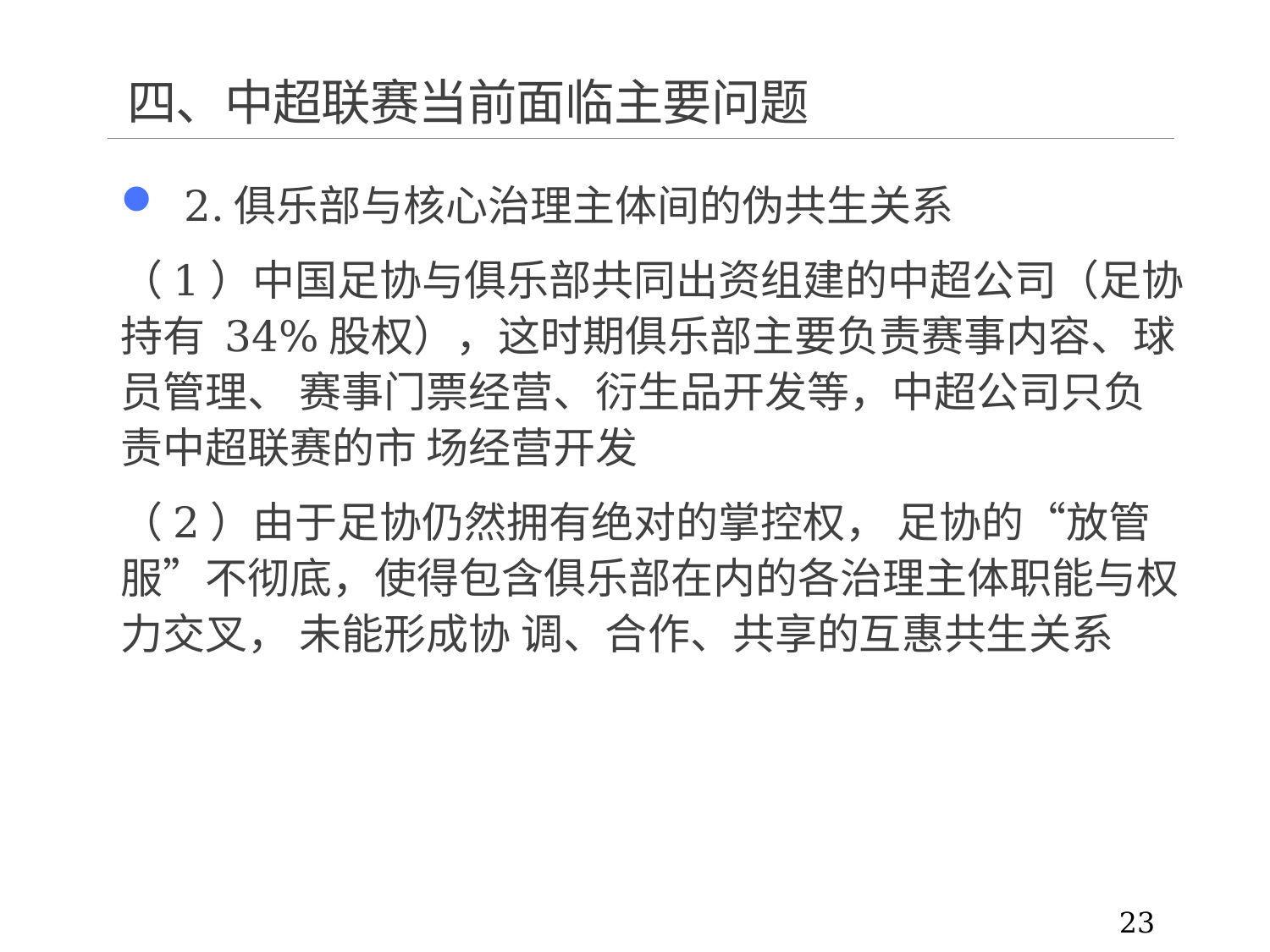

# 四、中超联赛当前面临主要问题
2.俱乐部与核心治理主体间的伪共生关系
（1）中国足协与俱乐部共同出资组建的中超公司（足协 持有 34%股权），这时期俱乐部主要负责赛事内容、球员管理、 赛事门票经营、衍生品开发等，中超公司只负责中超联赛的市 场经营开发
（2）由于足协仍然拥有绝对的掌控权， 足协的“放管服”不彻底，使得包含俱乐部在内的各治理主体职能与权力交叉， 未能形成协 调、合作、共享的互惠共生关系
23